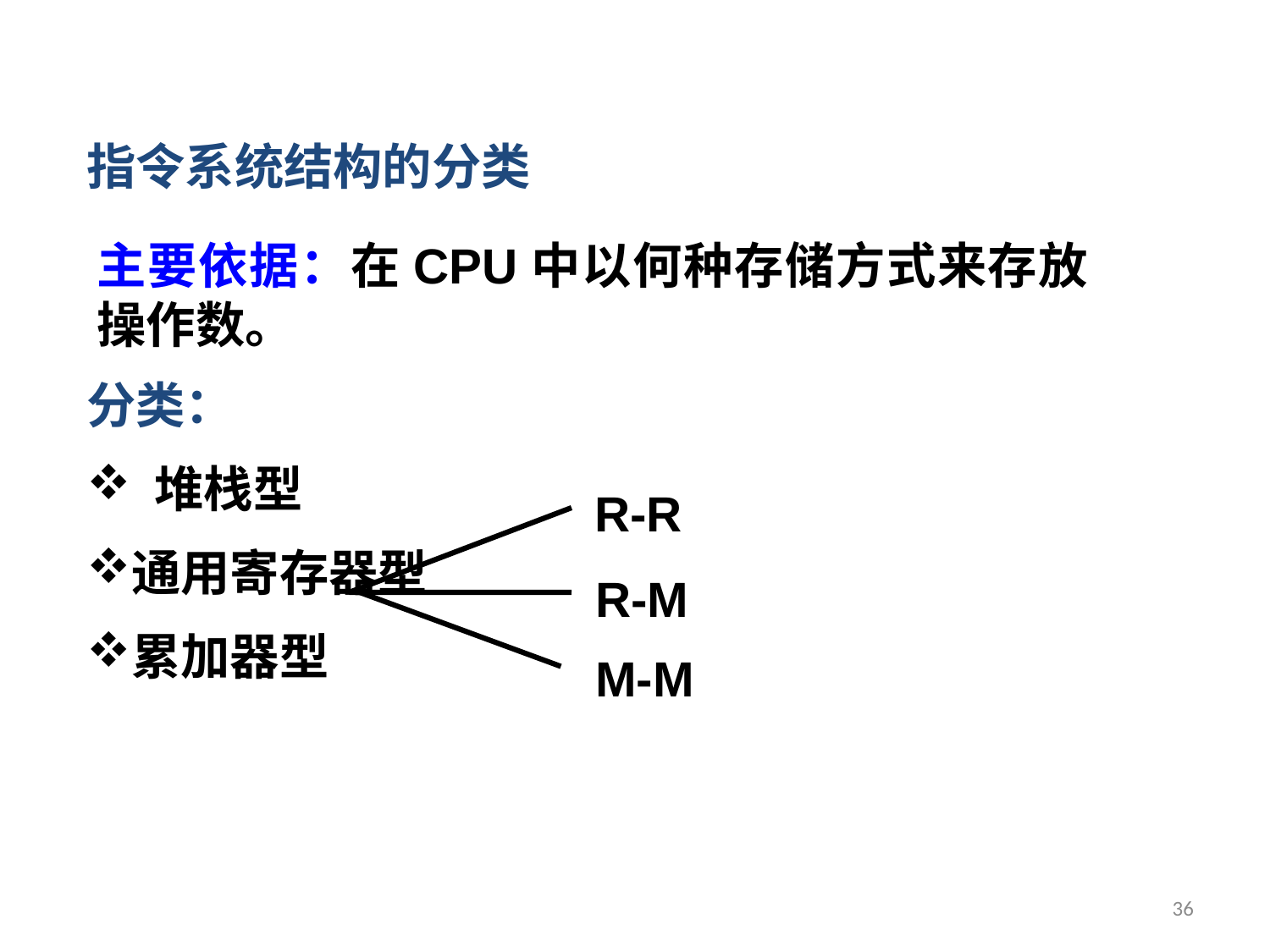

指令系统结构的分类
主要依据：在CPU中以何种存储方式来存放操作数。
分类：
 堆栈型
通用寄存器型
累加器型
R-R

R-M

M-M
36